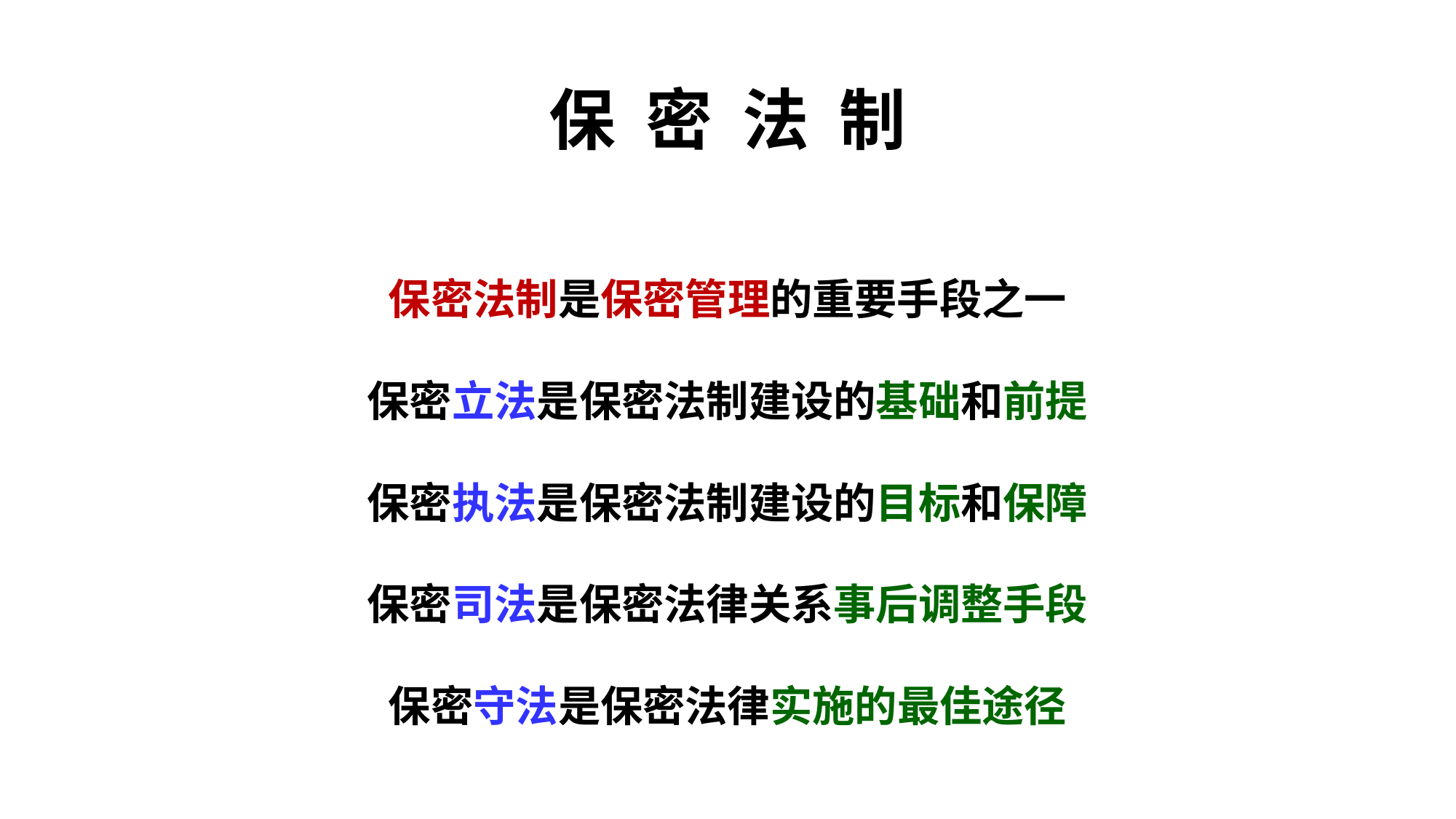

# 保  密  法  制
保密法制是保密管理的重要手段之一
保密立法是保密法制建设的基础和前提
保密执法是保密法制建设的目标和保障
保密司法是保密法律关系事后调整手段
保密守法是保密法律实施的最佳途径